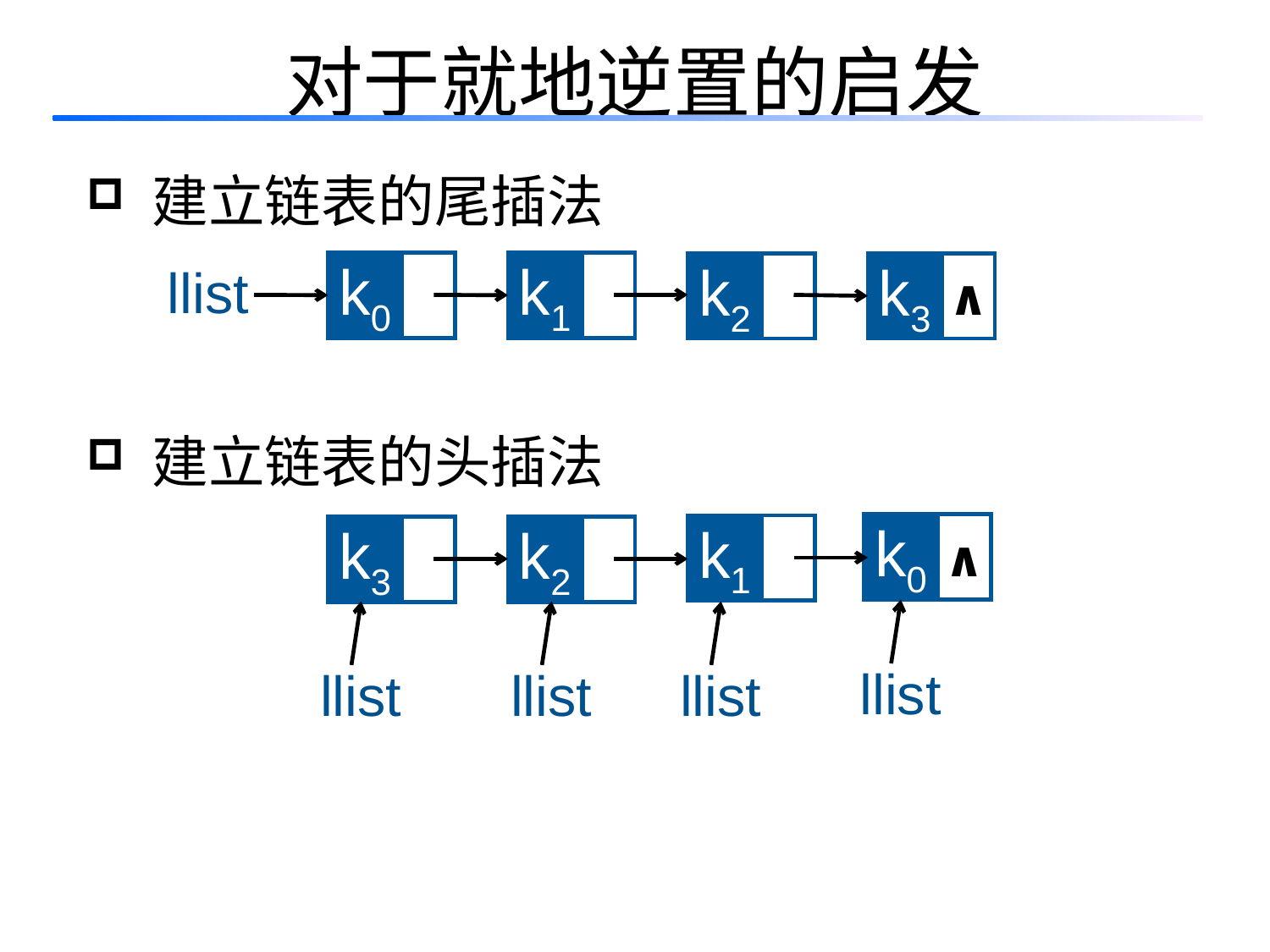

对于就地逆置的启发

 建立链表的尾插法
llist
k0

k1

k2

k3
 ∧
 建立链表的头插法
k0
 ∧
k1

k3

k2

llist
llist
llist
llist